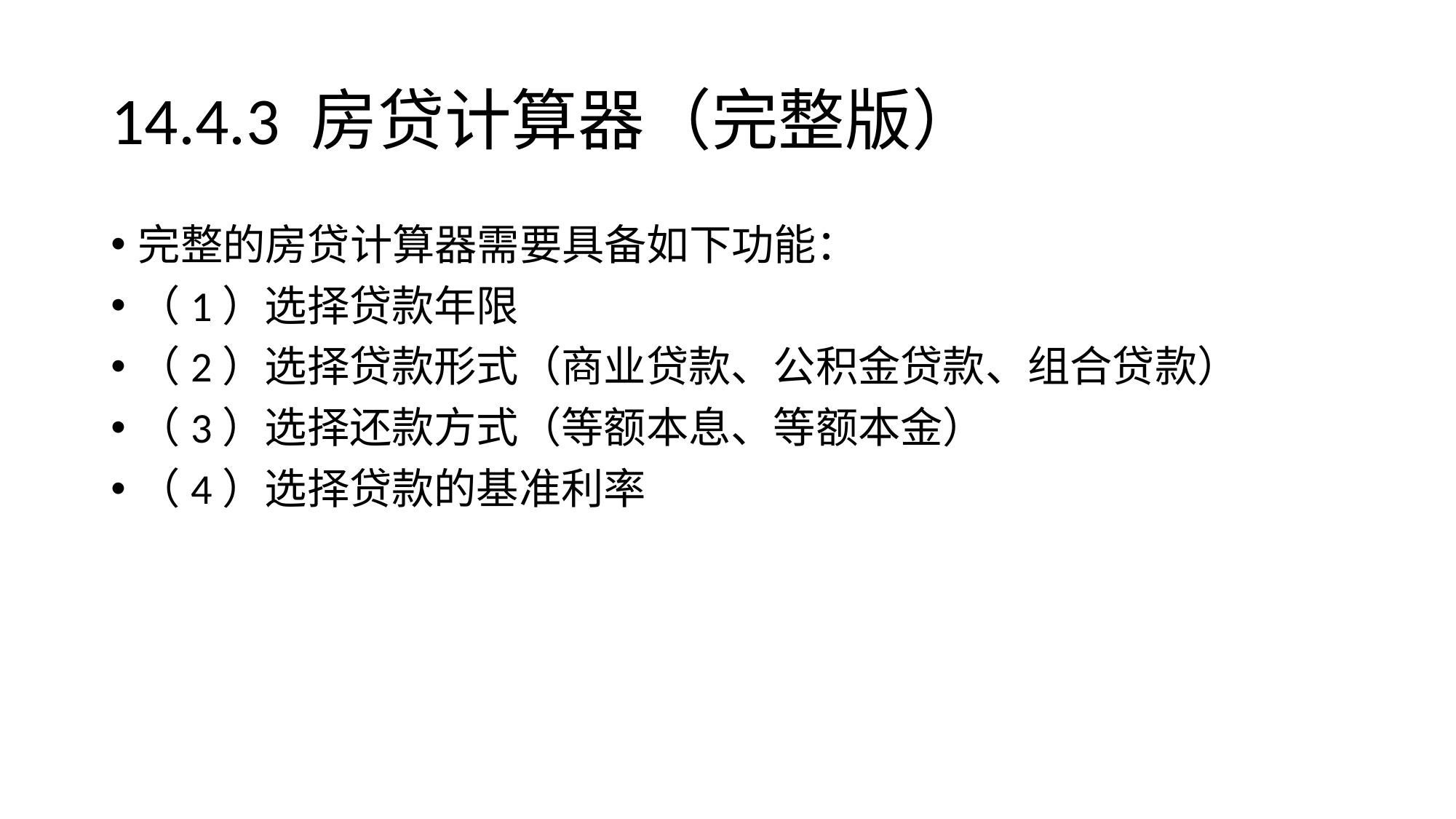

# 14.4.3 房贷计算器（完整版）
完整的房贷计算器需要具备如下功能：
（1）选择贷款年限
（2）选择贷款形式（商业贷款、公积金贷款、组合贷款）
（3）选择还款方式（等额本息、等额本金）
（4）选择贷款的基准利率